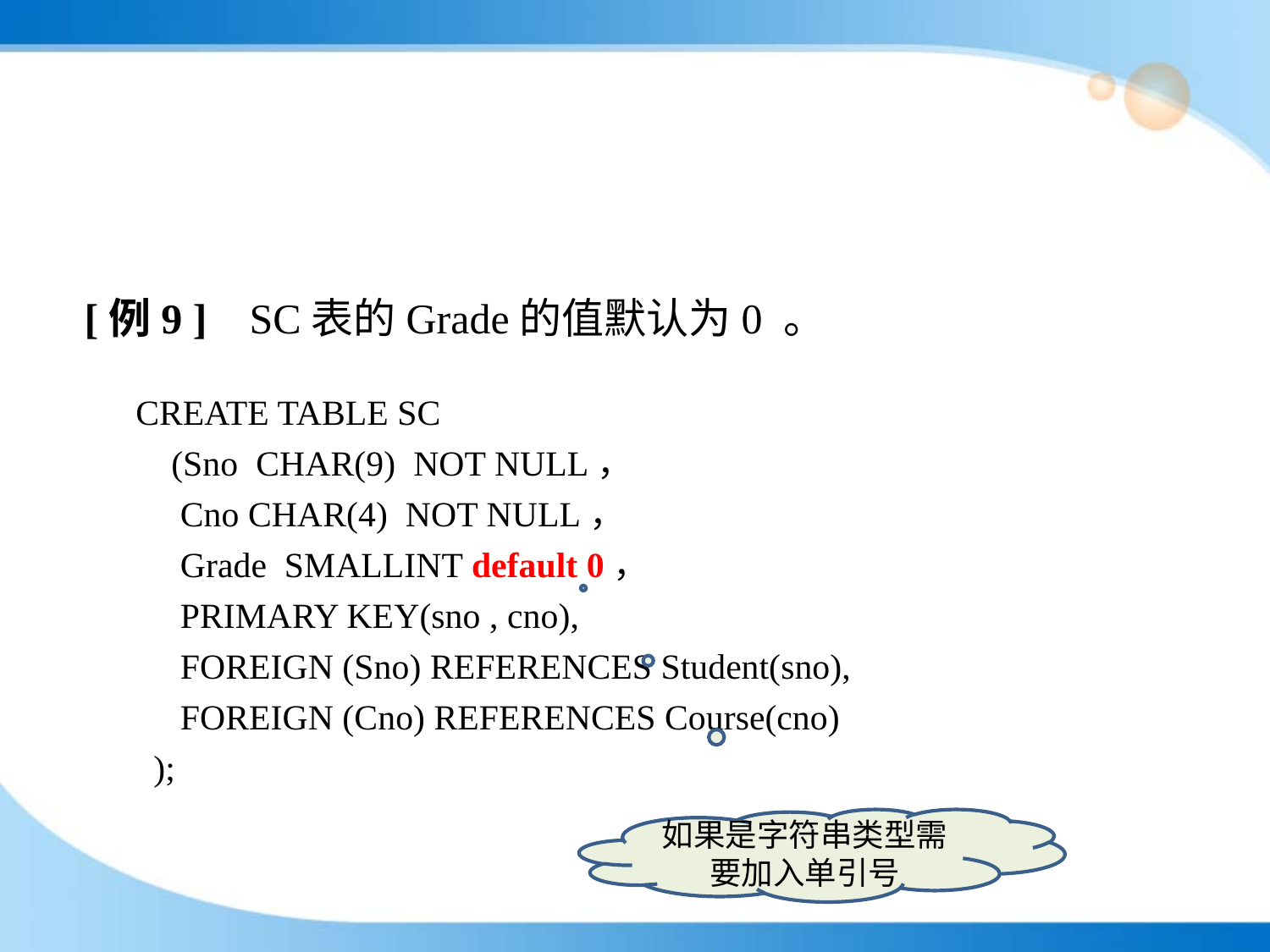

#

[例9 ]    SC表的Grade的值默认为0 。
CREATE TABLE SC
    (Sno  CHAR(9)  NOT NULL，
     Cno CHAR(4)  NOT NULL，
     Grade  SMALLINT default 0，
     PRIMARY KEY(sno , cno),
     FOREIGN (Sno) REFERENCES Student(sno),
     FOREIGN (Cno) REFERENCES Course(cno)
  );
如果是字符串类型需要加入单引号